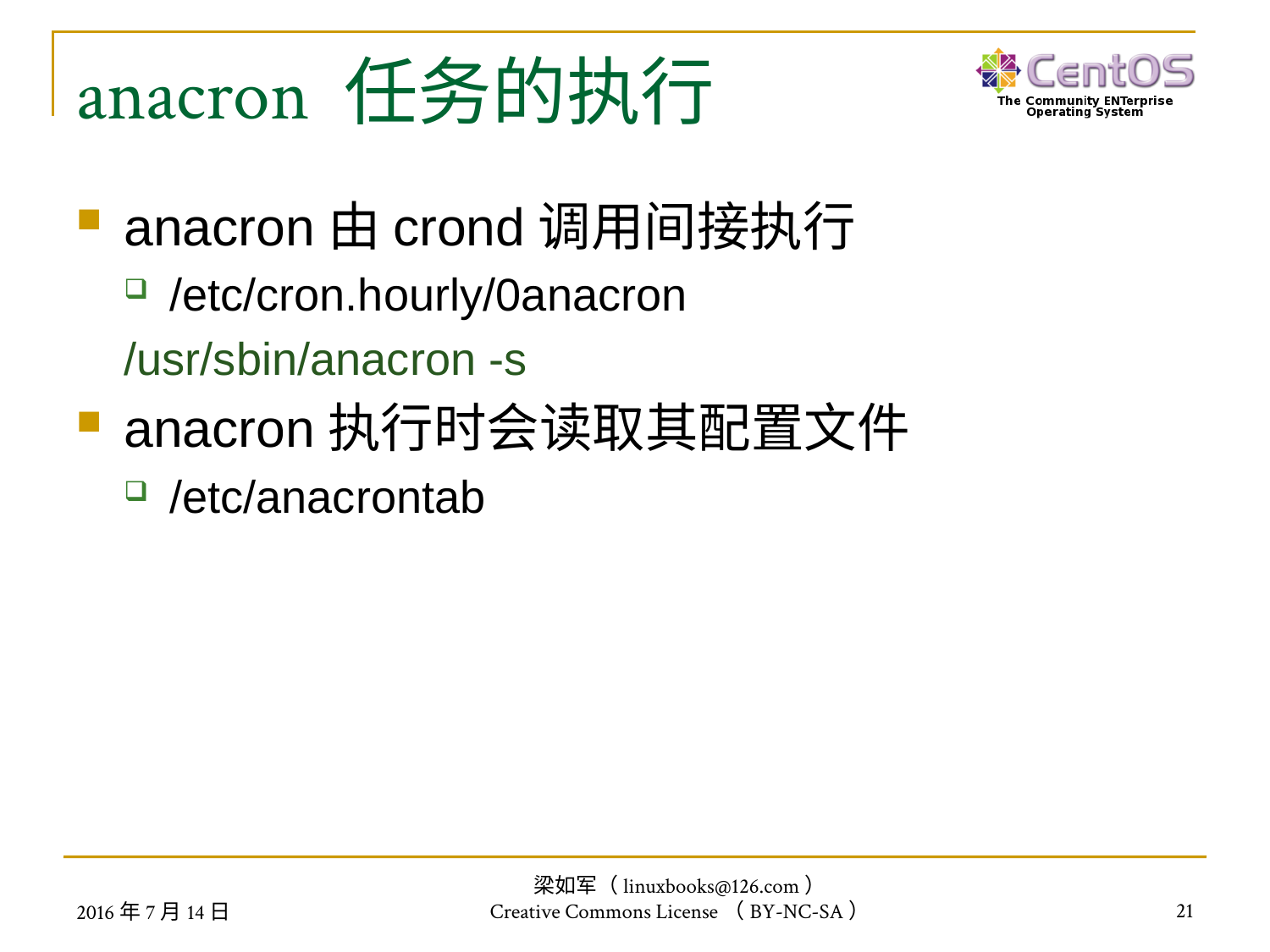

# anacron 任务的执行
anacron由crond调用间接执行
/etc/cron.hourly/0anacron
/usr/sbin/anacron -s
anacron执行时会读取其配置文件
/etc/anacrontab
梁如军（linuxbooks@126.com）
Creative Commons License（BY-NC-SA）
2016年7月14日
21